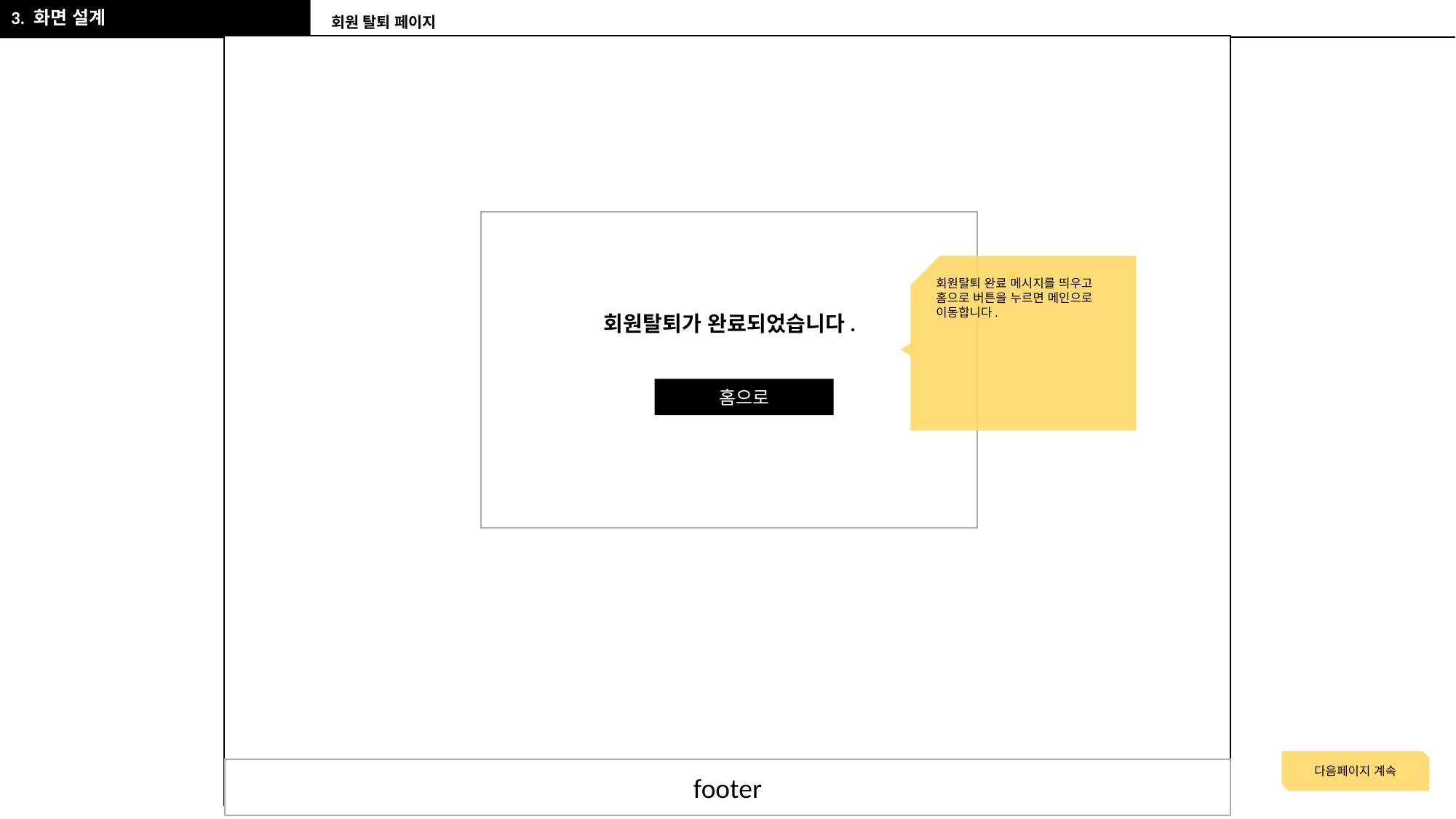

3. 화면 설계
회원 탈퇴 페이지

회원탈퇴 완료 메시지를 띄우고 홈으로 버튼을 누르면 메인으로 이동합니다.

회원탈퇴가 완료되었습니다.
홈으로
다음페이지 계속
footer